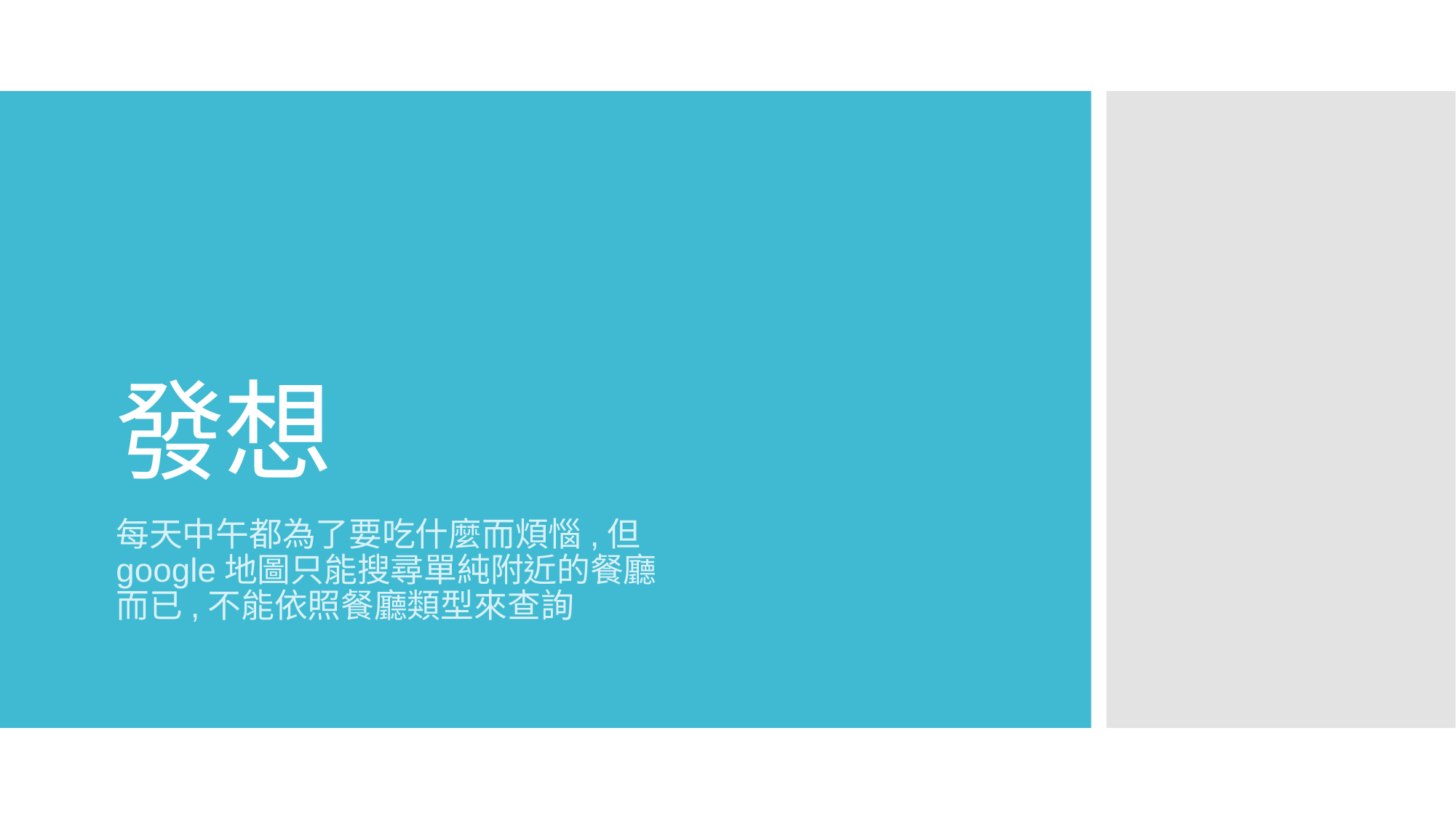

# 發想
每天中午都為了要吃什麼而煩惱,但google地圖只能搜尋單純附近的餐廳而已,不能依照餐廳類型來查詢